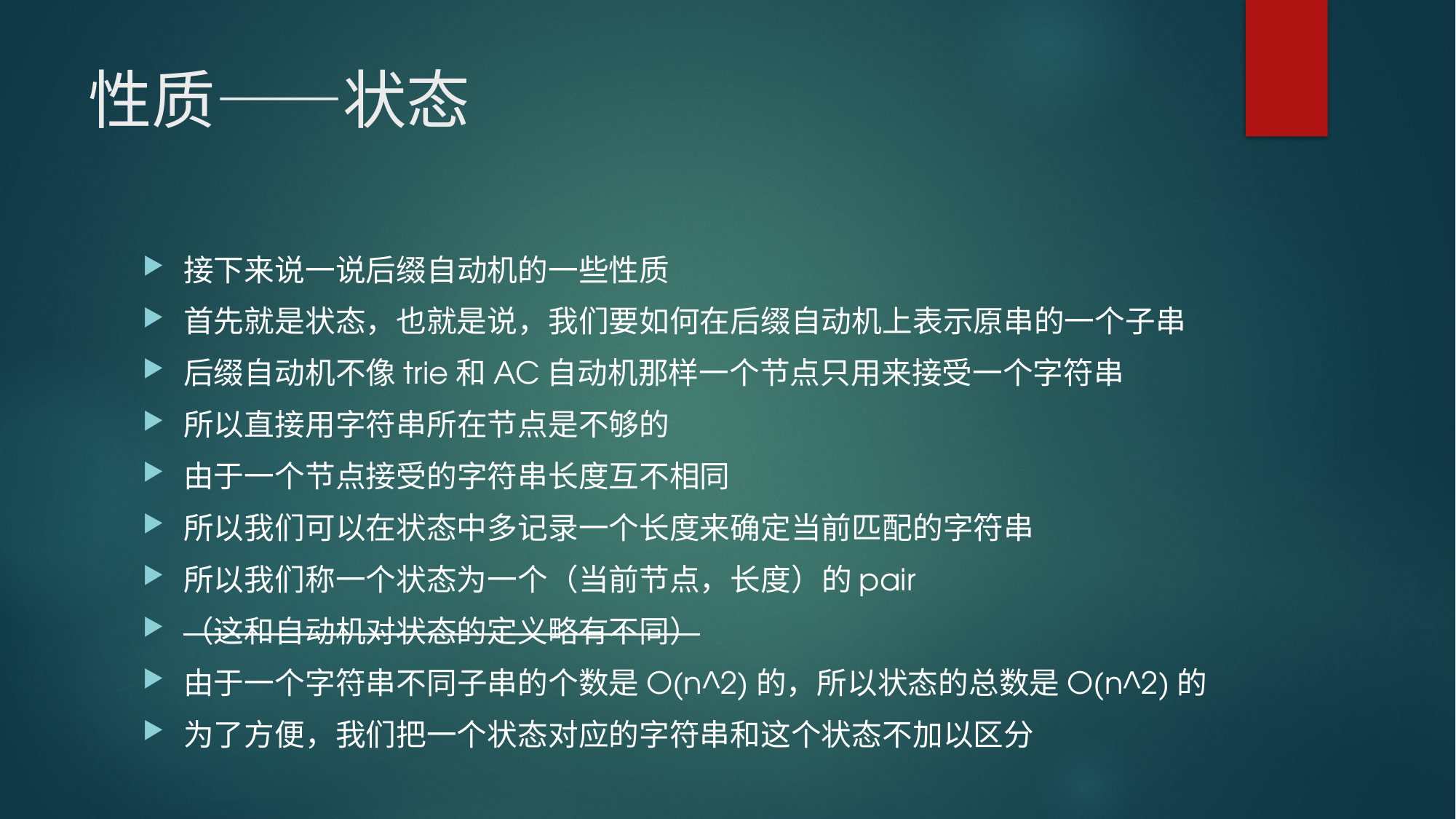

# 性质——状态
接下来说一说后缀自动机的一些性质
首先就是状态，也就是说，我们要如何在后缀自动机上表示原串的一个子串
后缀自动机不像trie和AC自动机那样一个节点只用来接受一个字符串
所以直接用字符串所在节点是不够的
由于一个节点接受的字符串长度互不相同
所以我们可以在状态中多记录一个长度来确定当前匹配的字符串
所以我们称一个状态为一个（当前节点，长度）的pair
（这和自动机对状态的定义略有不同）
由于一个字符串不同子串的个数是O(n^2)的，所以状态的总数是O(n^2)的
为了方便，我们把一个状态对应的字符串和这个状态不加以区分